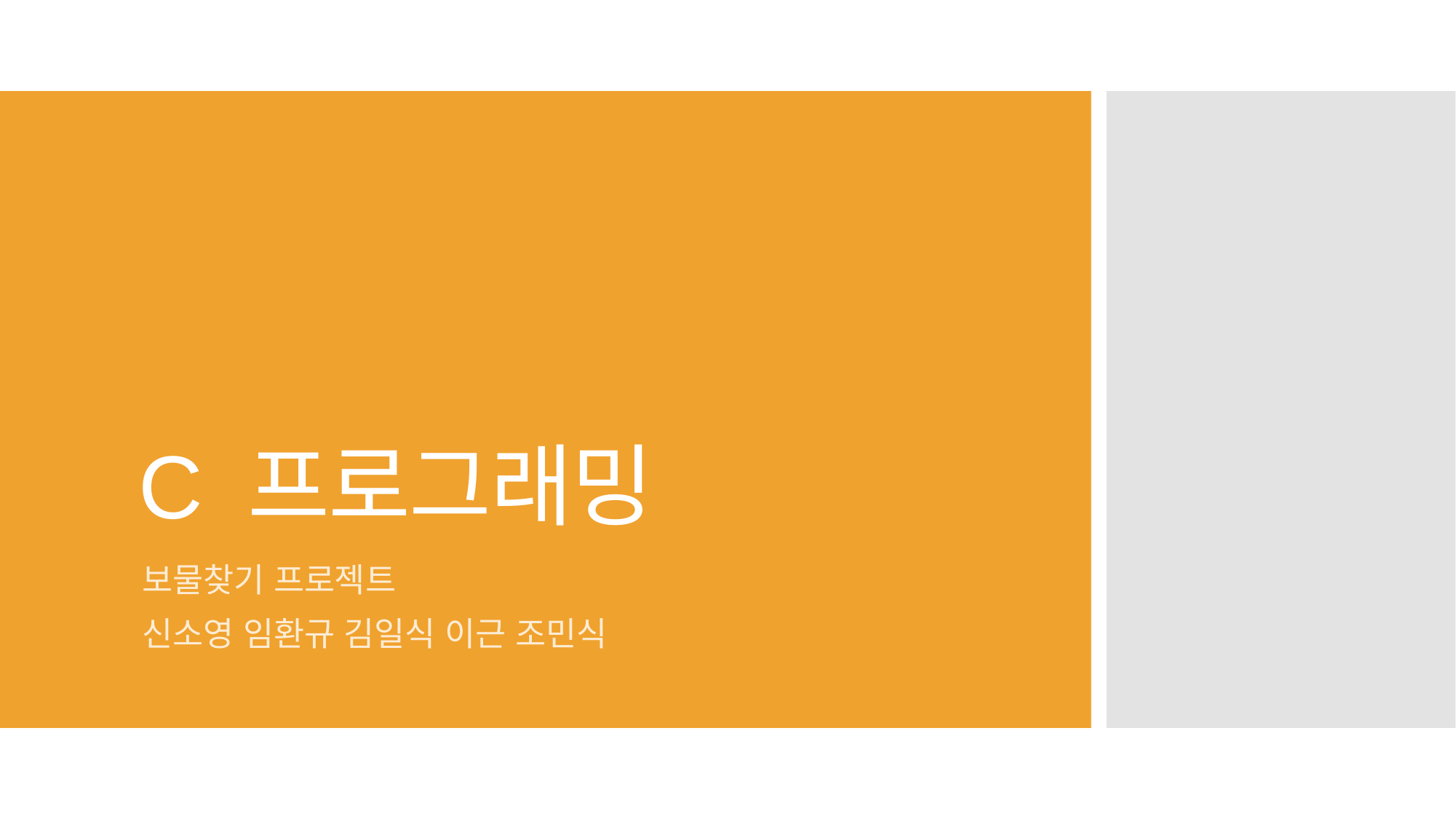

# C 프로그래밍
보물찾기 프로젝트
신소영 임환규 김일식 이근 조민식